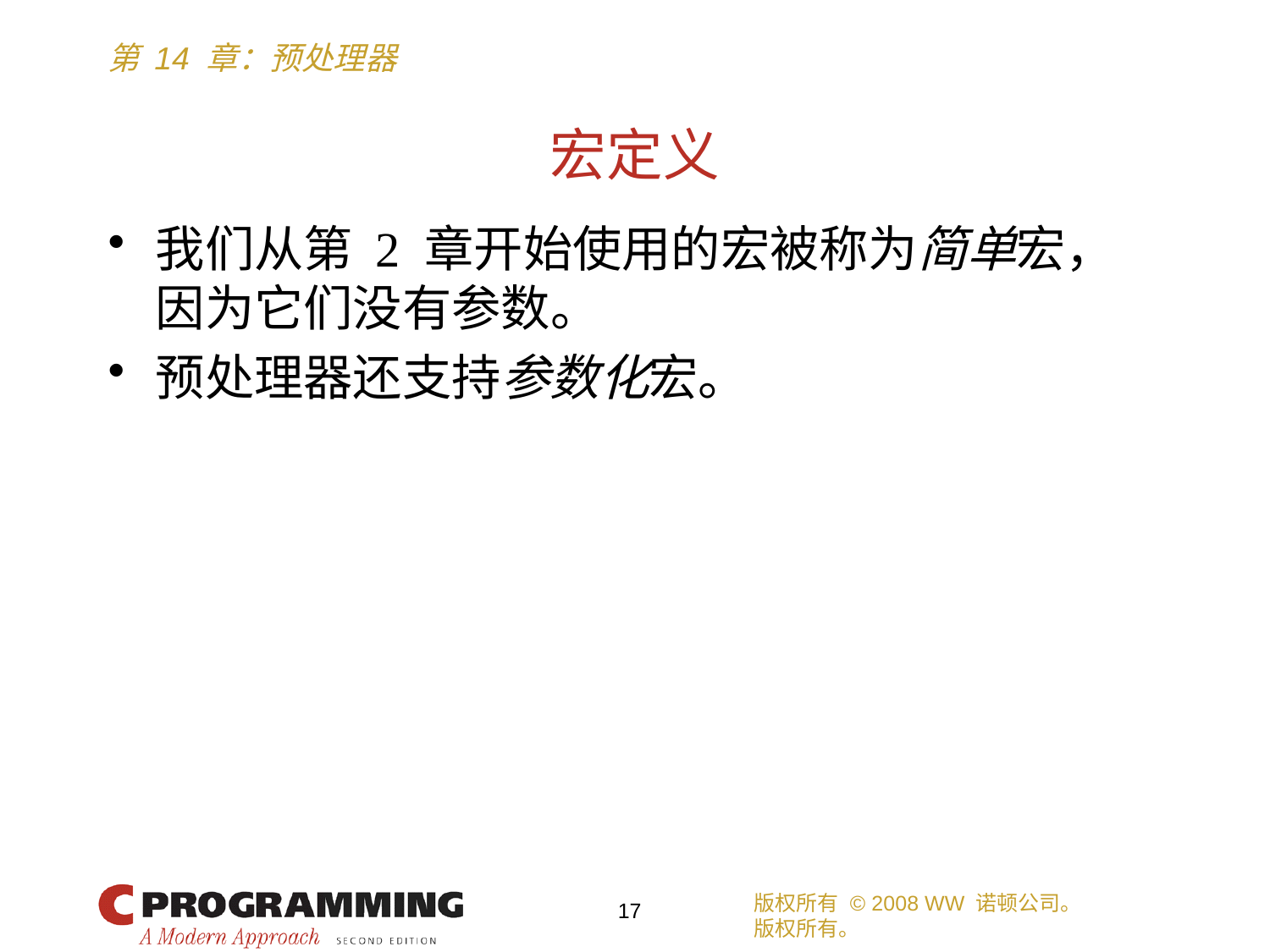

# 宏定义
我们从第 2 章开始使用的宏被称为简单宏，因为它们没有参数。
预处理器还支持参数化宏。
版权所有 © 2008 WW 诺顿公司。
版权所有。
17